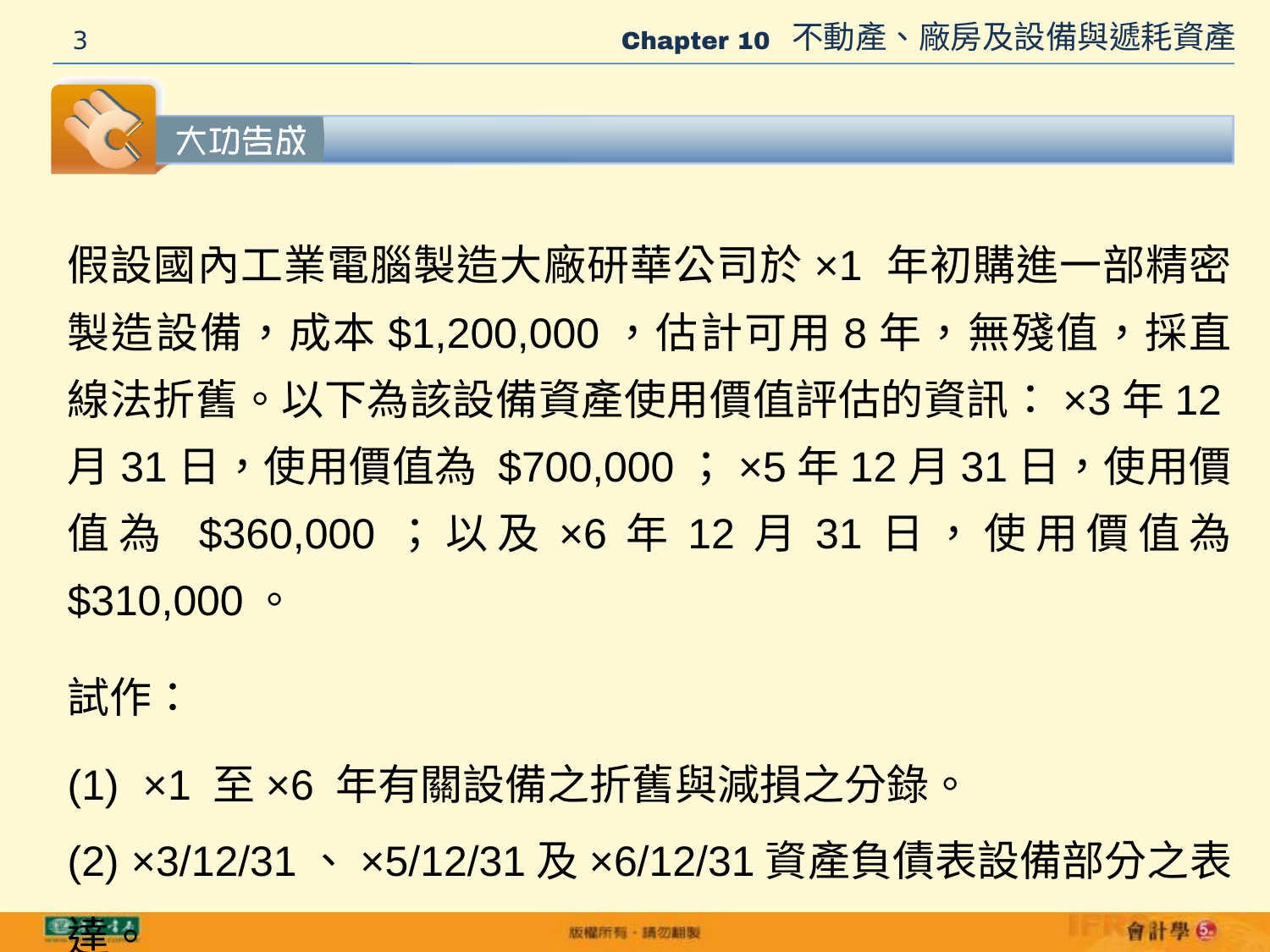

3
假設國內工業電腦製造大廠研華公司於×1 年初購進一部精密製造設備，成本$1,200,000，估計可用8年，無殘值，採直線法折舊。以下為該設備資產使用價值評估的資訊：×3年12月31日，使用價值為 $700,000；×5年12月31日，使用價值為 $360,000；以及×6年12月31日，使用價值為 $310,000。
試作：
(1)  ×1 至×6 年有關設備之折舊與減損之分錄。
(2) ×3/12/31、×5/12/31及×6/12/31資產負債表設備部分之表達。